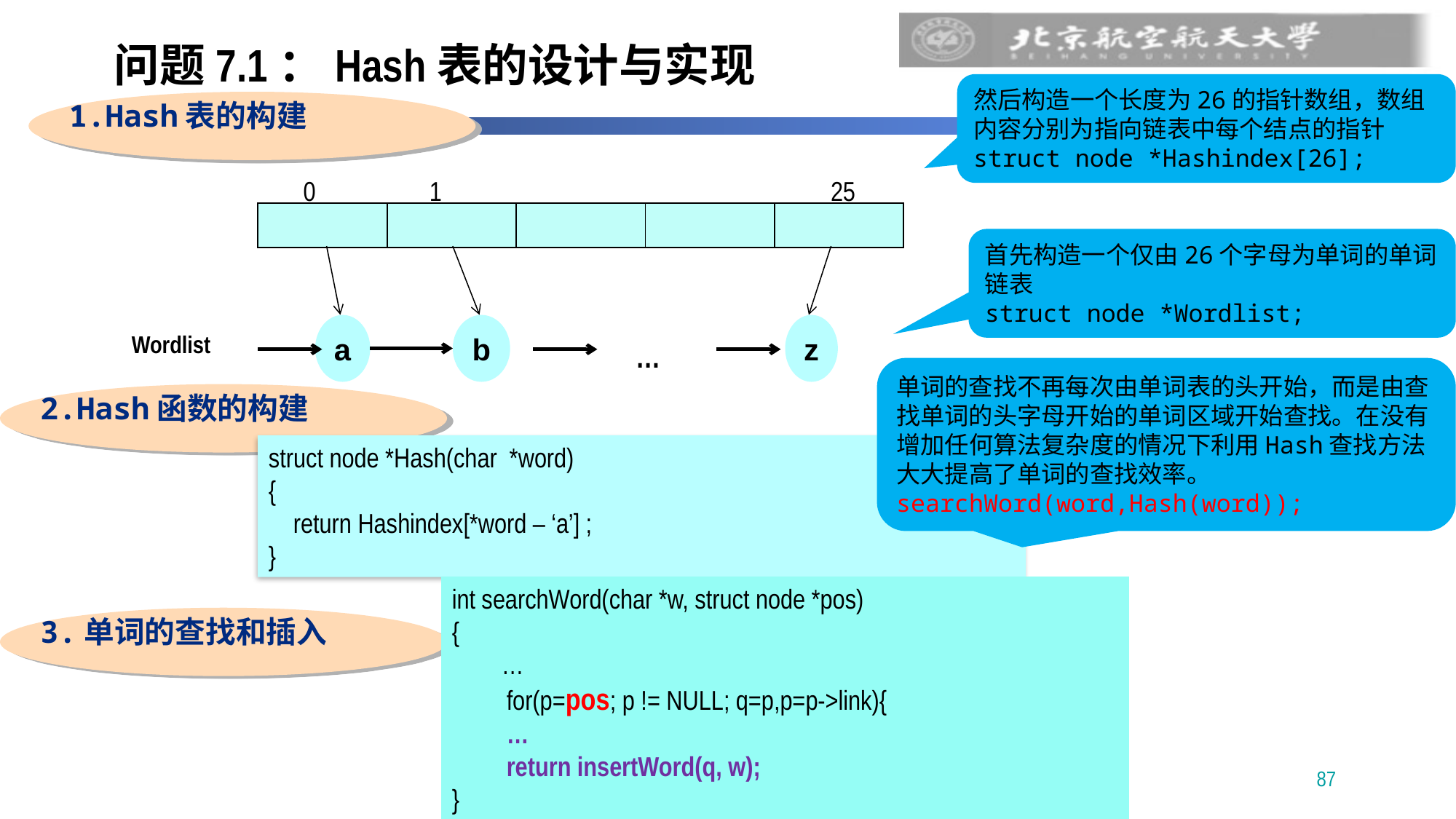

# 问题7.1：Hash表的设计与实现
然后构造一个长度为26的指针数组，数组内容分别为指向链表中每个结点的指针
struct node *Hashindex[26];
1.Hash表的构建

0
1
25
|  |  |  |  |  |
| --- | --- | --- | --- | --- |
首先构造一个仅由26个字母为单词的单词链表
struct node *Wordlist;
a
b
z
Wordlist
…
单词的查找不再每次由单词表的头开始，而是由查找单词的头字母开始的单词区域开始查找。在没有增加任何算法复杂度的情况下利用Hash查找方法大大提高了单词的查找效率。
searchWord(word,Hash(word));
2.Hash函数的构建

struct node *Hash(char  *word)
{
    return Hashindex[*word – ‘a’] ;
}
int searchWord(char *w, struct node *pos)
{
        …
for(p=pos; p != NULL; q=p,p=p->link){
…
return insertWord(q, w);
}
3.单词的查找和插入

87